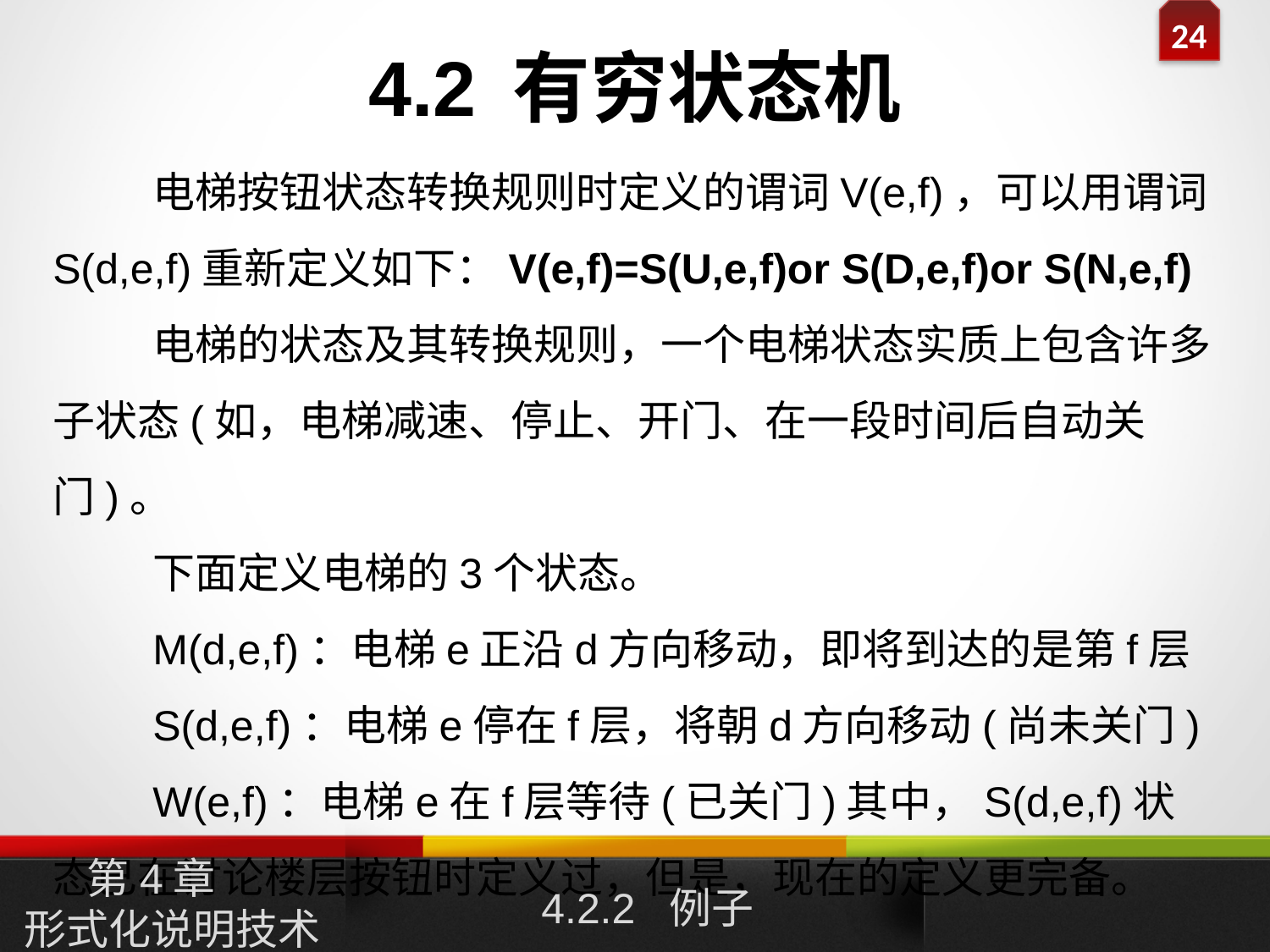

# 4.2 有穷状态机
电梯按钮状态转换规则时定义的谓词V(e,f)，可以用谓词S(d,e,f)重新定义如下：V(e,f)=S(U,e,f)or S(D,e,f)or S(N,e,f)
电梯的状态及其转换规则，一个电梯状态实质上包含许多子状态(如，电梯减速、停止、开门、在一段时间后自动关门)。
下面定义电梯的3个状态。
M(d,e,f)：电梯e正沿d方向移动，即将到达的是第f层
S(d,e,f)：电梯e停在f层，将朝d方向移动(尚未关门)
W(e,f)：电梯e在f层等待(已关门)其中，S(d,e,f)状态已在讨论楼层按钮时定义过，但是，现在的定义更完备。
第4章
形式化说明技术
4.2.2  例子